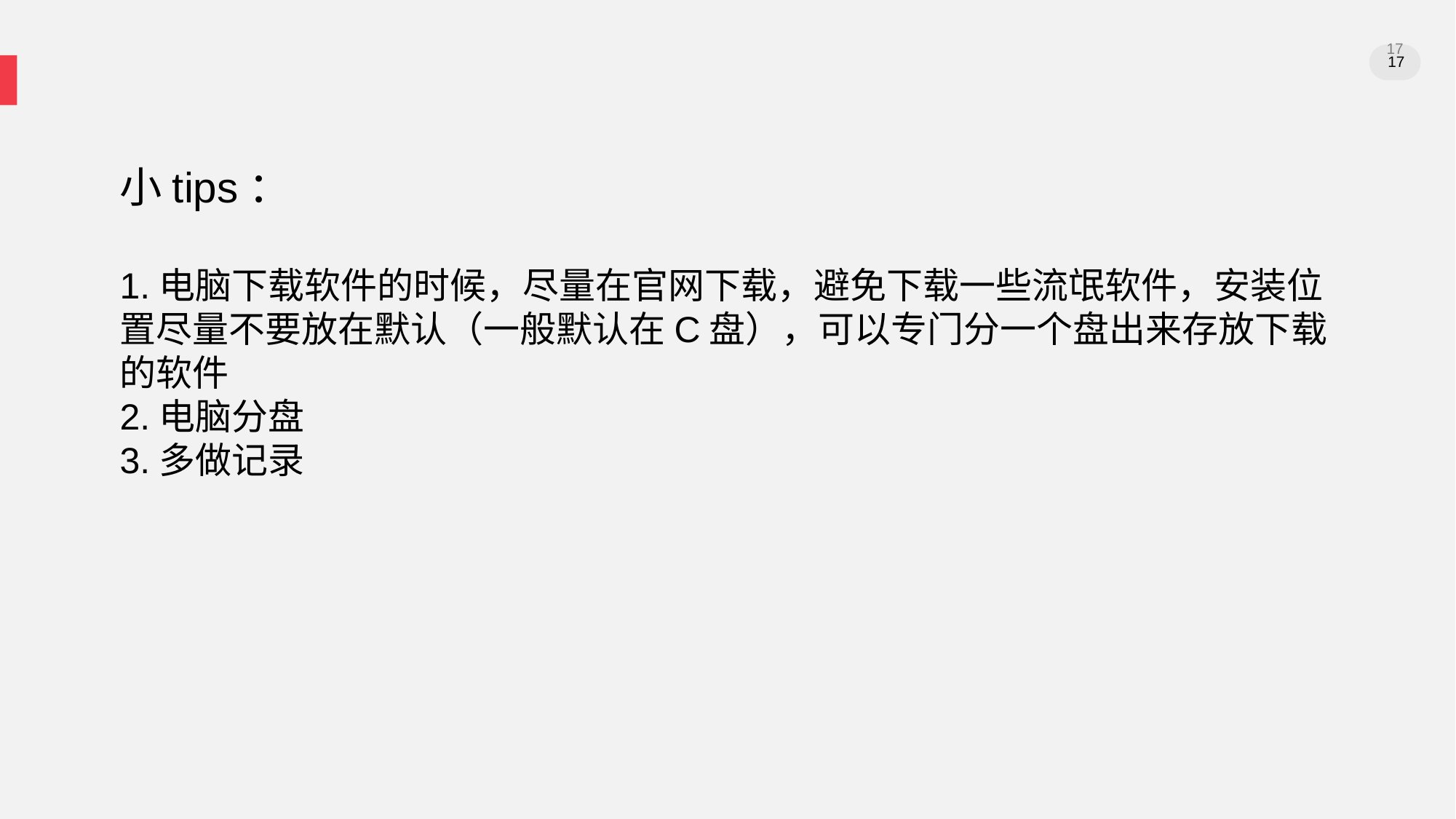

17
17

小tips：

1.电脑下载软件的时候，尽量在官网下载，避免下载一些流氓软件，安装位置尽量不要放在默认（一般默认在C盘），可以专门分一个盘出来存放下载的软件
2.电脑分盘
3.多做记录